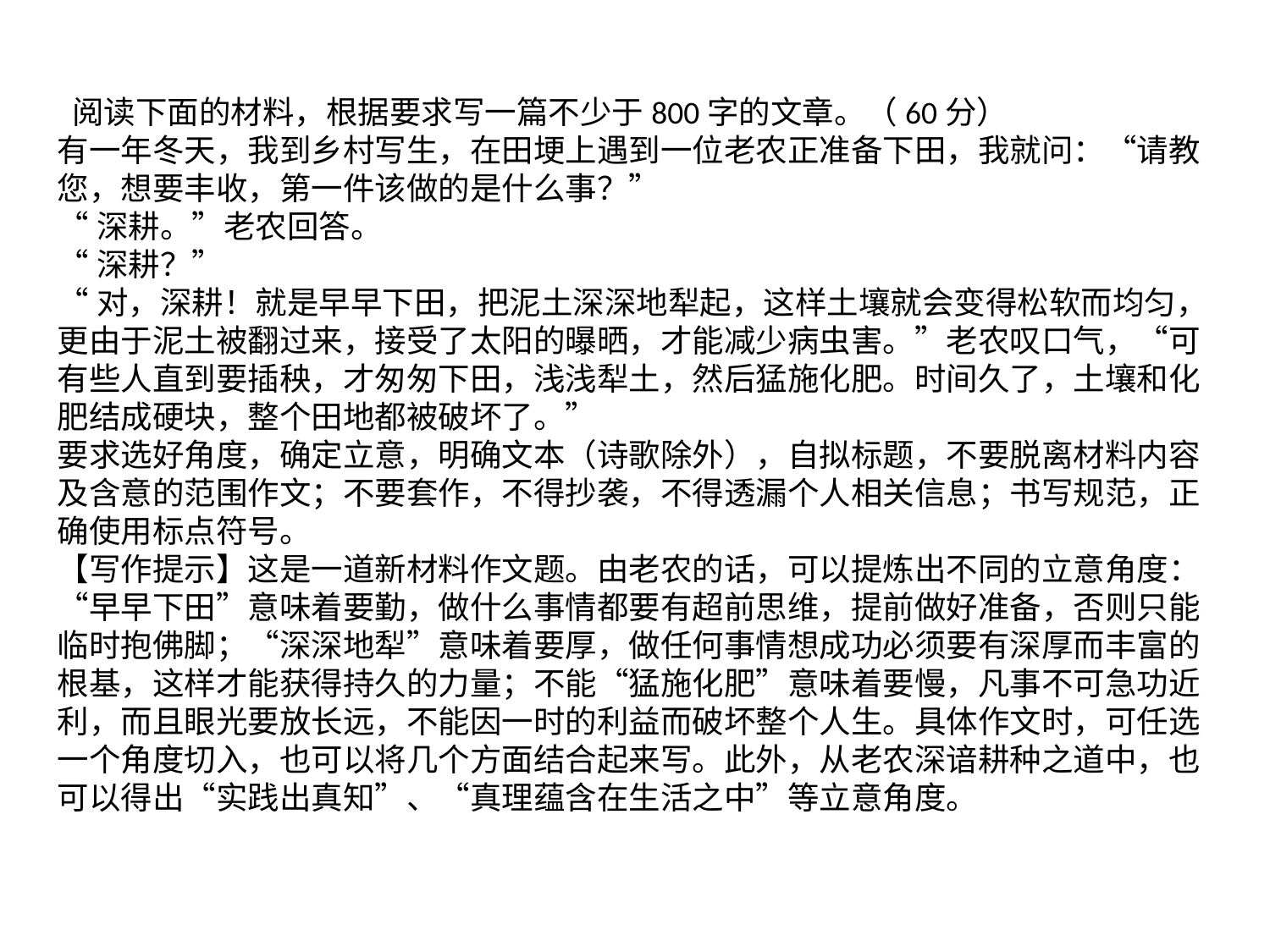

阅读下面的材料，根据要求写一篇不少于800字的文章。（60分）
有一年冬天，我到乡村写生，在田埂上遇到一位老农正准备下田，我就问：“请教您，想要丰收，第一件该做的是什么事？”
“深耕。”老农回答。
“深耕？”
“对，深耕！就是早早下田，把泥土深深地犁起，这样土壤就会变得松软而均匀，更由于泥土被翻过来，接受了太阳的曝晒，才能减少病虫害。”老农叹口气，“可有些人直到要插秧，才匆匆下田，浅浅犁土，然后猛施化肥。时间久了，土壤和化肥结成硬块，整个田地都被破坏了。”
要求选好角度，确定立意，明确文本（诗歌除外），自拟标题，不要脱离材料内容及含意的范围作文；不要套作，不得抄袭，不得透漏个人相关信息；书写规范，正确使用标点符号。
【写作提示】这是一道新材料作文题。由老农的话，可以提炼出不同的立意角度：“早早下田”意味着要勤，做什么事情都要有超前思维，提前做好准备，否则只能临时抱佛脚；“深深地犁”意味着要厚，做任何事情想成功必须要有深厚而丰富的根基，这样才能获得持久的力量；不能“猛施化肥”意味着要慢，凡事不可急功近利，而且眼光要放长远，不能因一时的利益而破坏整个人生。具体作文时，可任选一个角度切入，也可以将几个方面结合起来写。此外，从老农深谙耕种之道中，也可以得出“实践出真知”、“真理蕴含在生活之中”等立意角度。